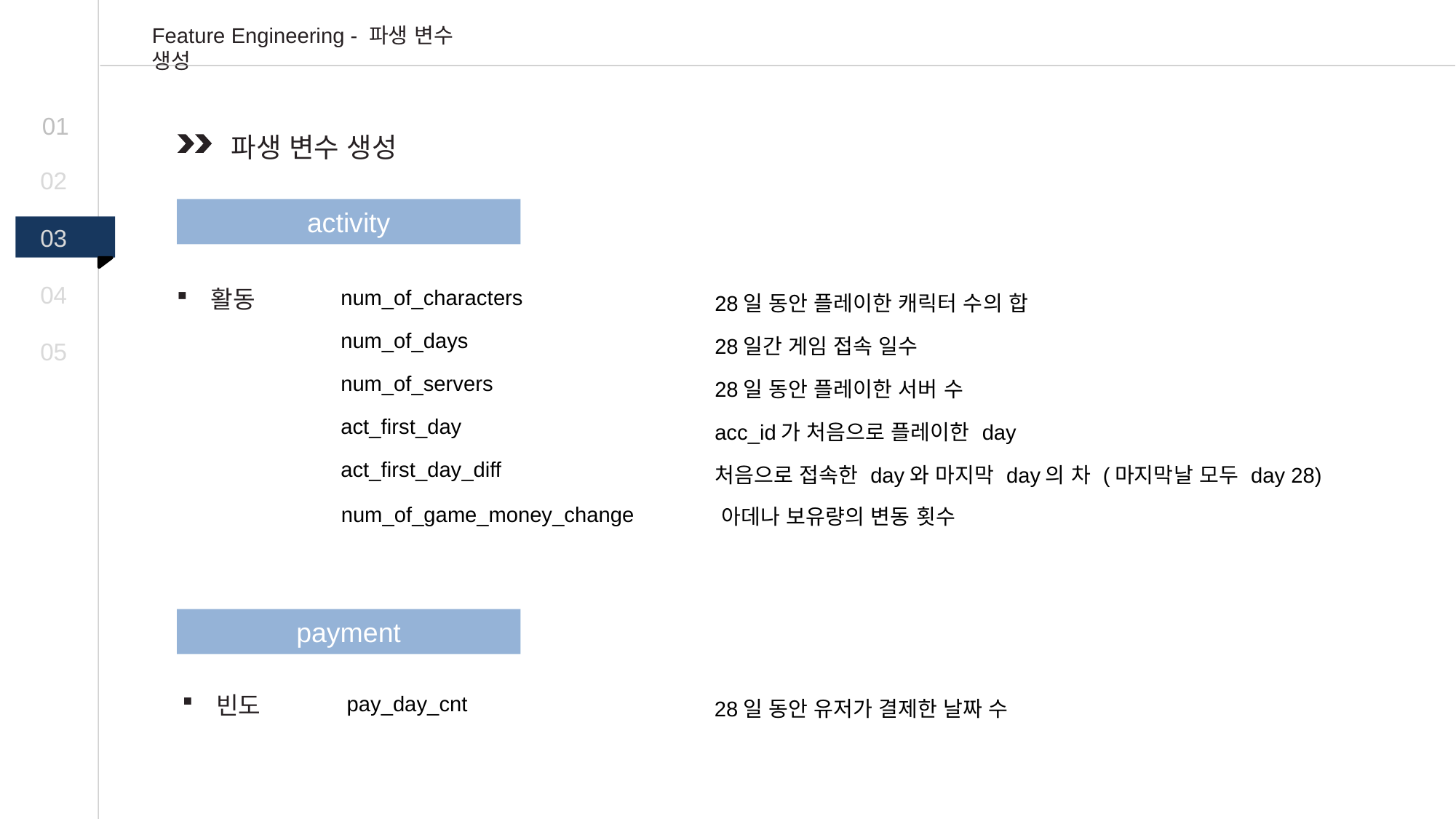

Feature Engineering - 파생 변수 생성
01
파생 변수 생성

02
activity

03

04
| num\_of\_characters | 28일 동안 플레이한 캐릭터 수의 합 |
| --- | --- |
| num\_of\_days | 28일간 게임 접속 일수 |
| num\_of\_servers | 28일 동안 플레이한 서버 수 |
| act\_first\_day | acc\_id가 처음으로 플레이한 day |
| act\_first\_day\_diff | 처음으로 접속한 day와 마지막 day의 차 (마지막날 모두 day 28) |
| num\_of\_game\_money\_change | 아데나 보유량의 변동 횟수 |
활동
05
payment

빈도
| pay\_day\_cnt | 28일 동안 유저가 결제한 날짜 수 |
| --- | --- |